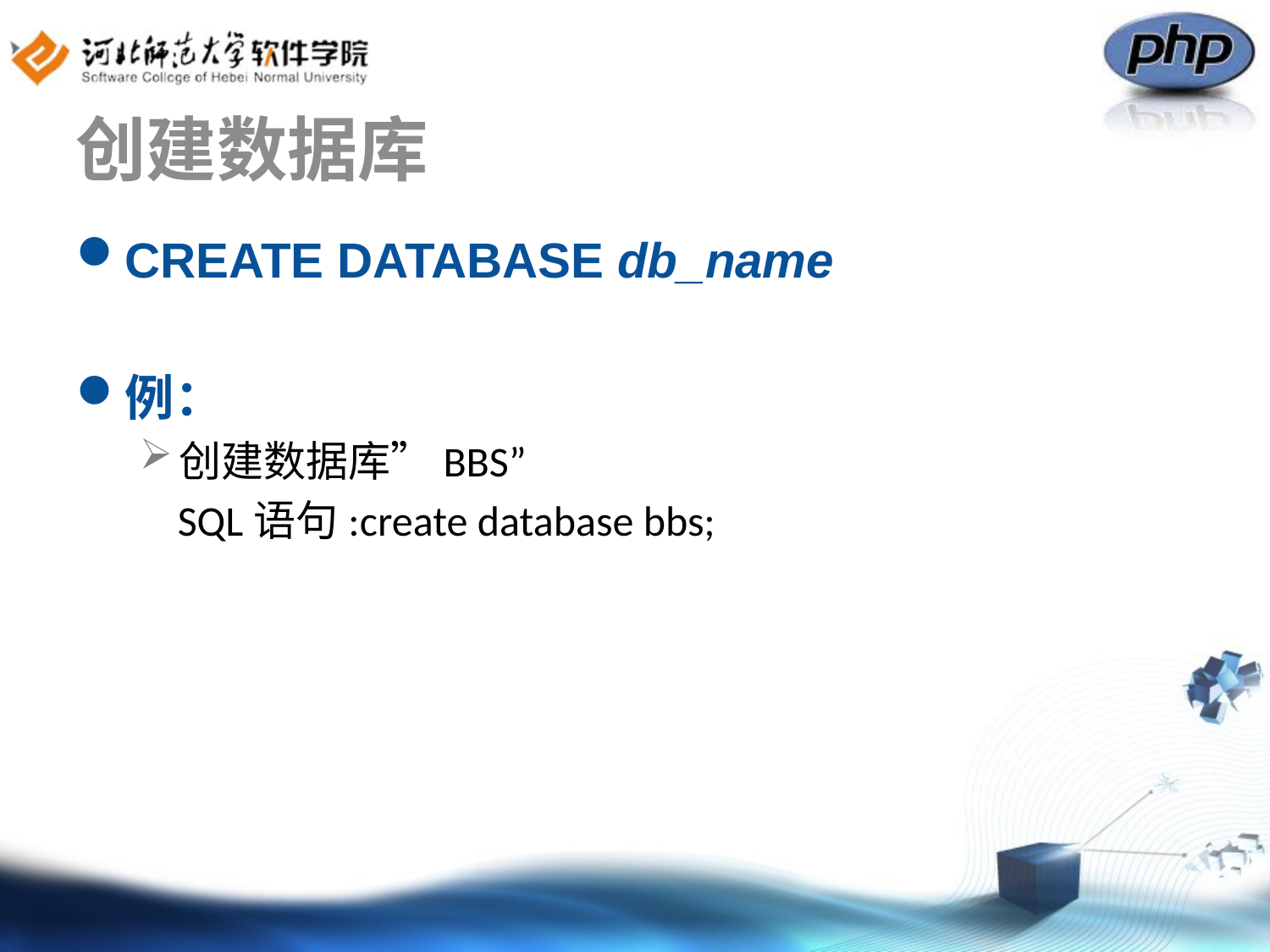

# 创建数据库
CREATE DATABASE db_name

例：
创建数据库”BBS”
    SQL语句:create database bbs;